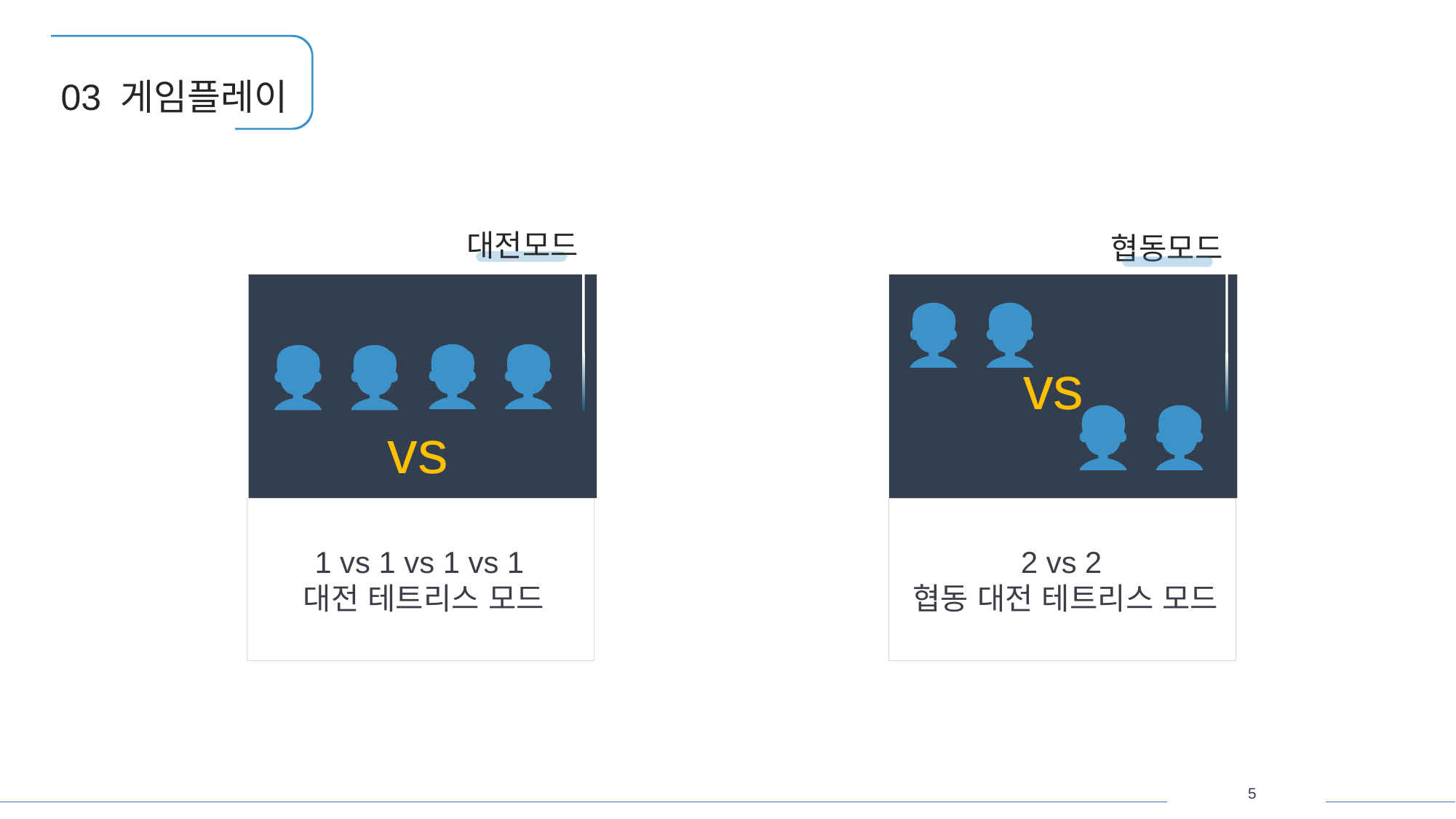

03 게임플레이
대전모드

협동모드

vs

vs
1 vs 1 vs 1 vs 1
대전 테트리스 모드
2 vs 2
협동 대전 테트리스 모드
5